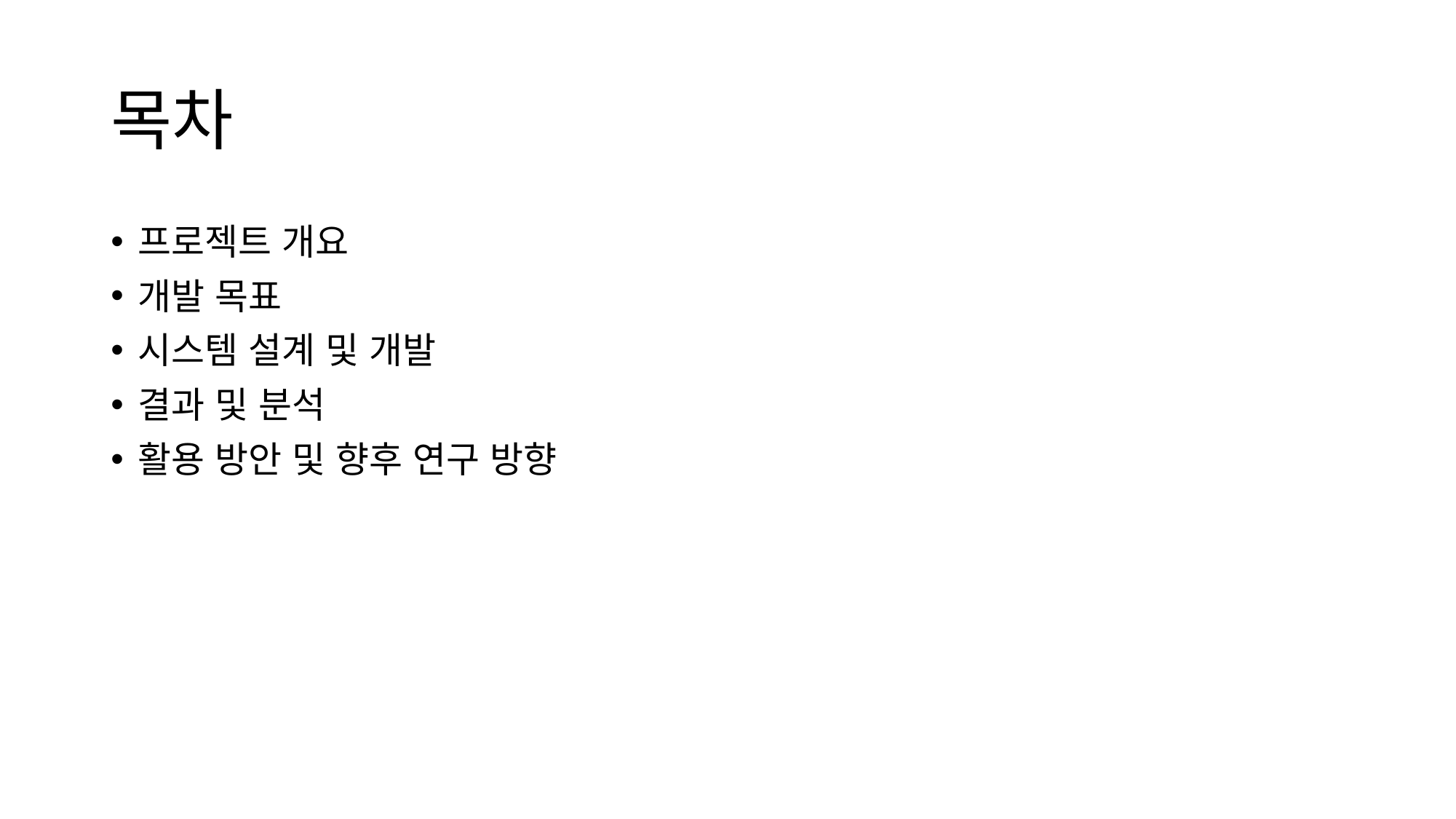

# 목차
프로젝트 개요
개발 목표
시스템 설계 및 개발
결과 및 분석
활용 방안 및 향후 연구 방향